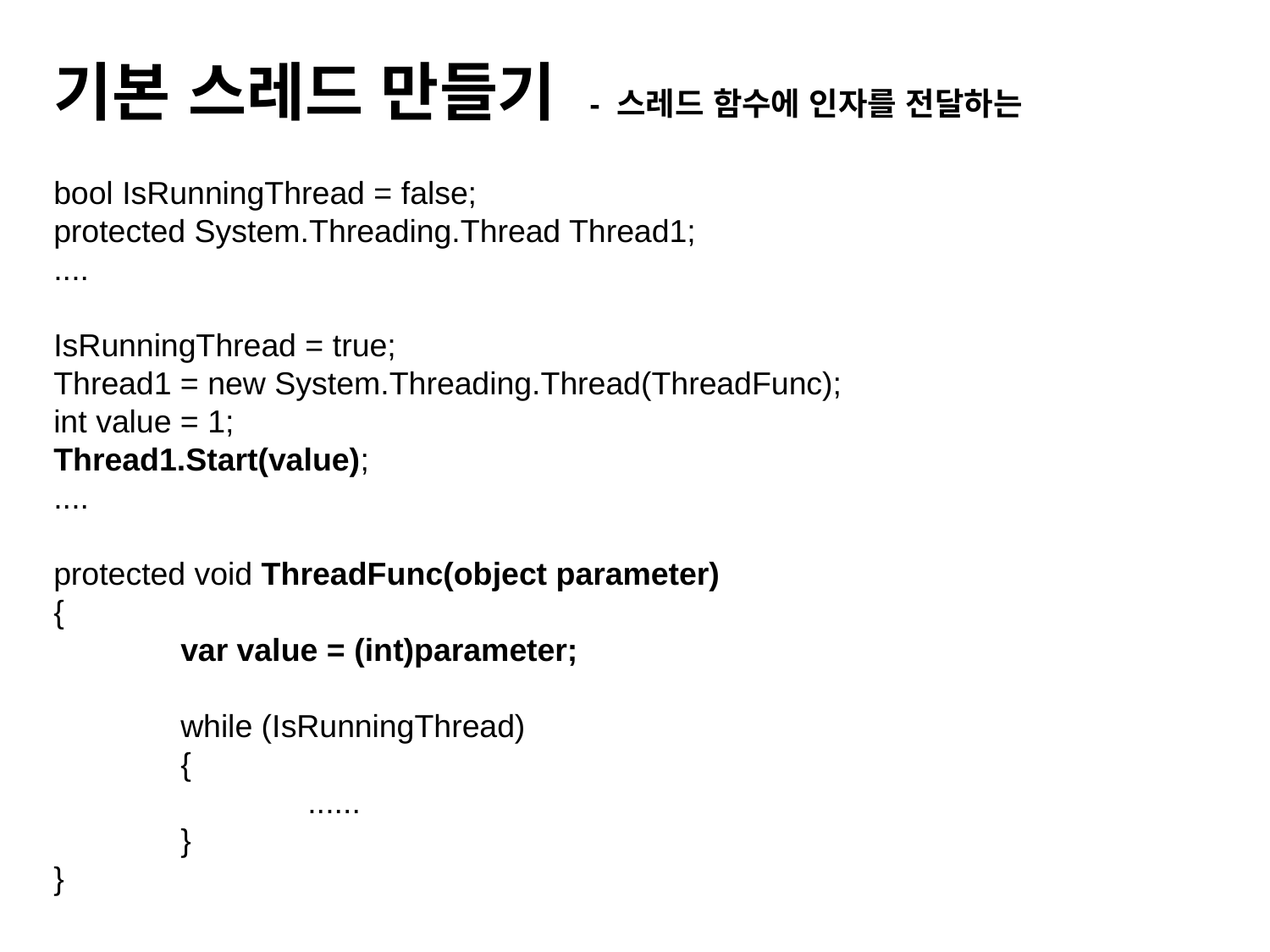

기본 스레드 만들기 - 스레드 함수에 인자를 전달하는
bool IsRunningThread = false;
protected System.Threading.Thread Thread1;
....

IsRunningThread = true;
Thread1 = new System.Threading.Thread(ThreadFunc);
int value = 1;
Thread1.Start(value);
....

protected void ThreadFunc(object parameter)
{
	var value = (int)parameter;

	while (IsRunningThread)
	{
		......
	}
}